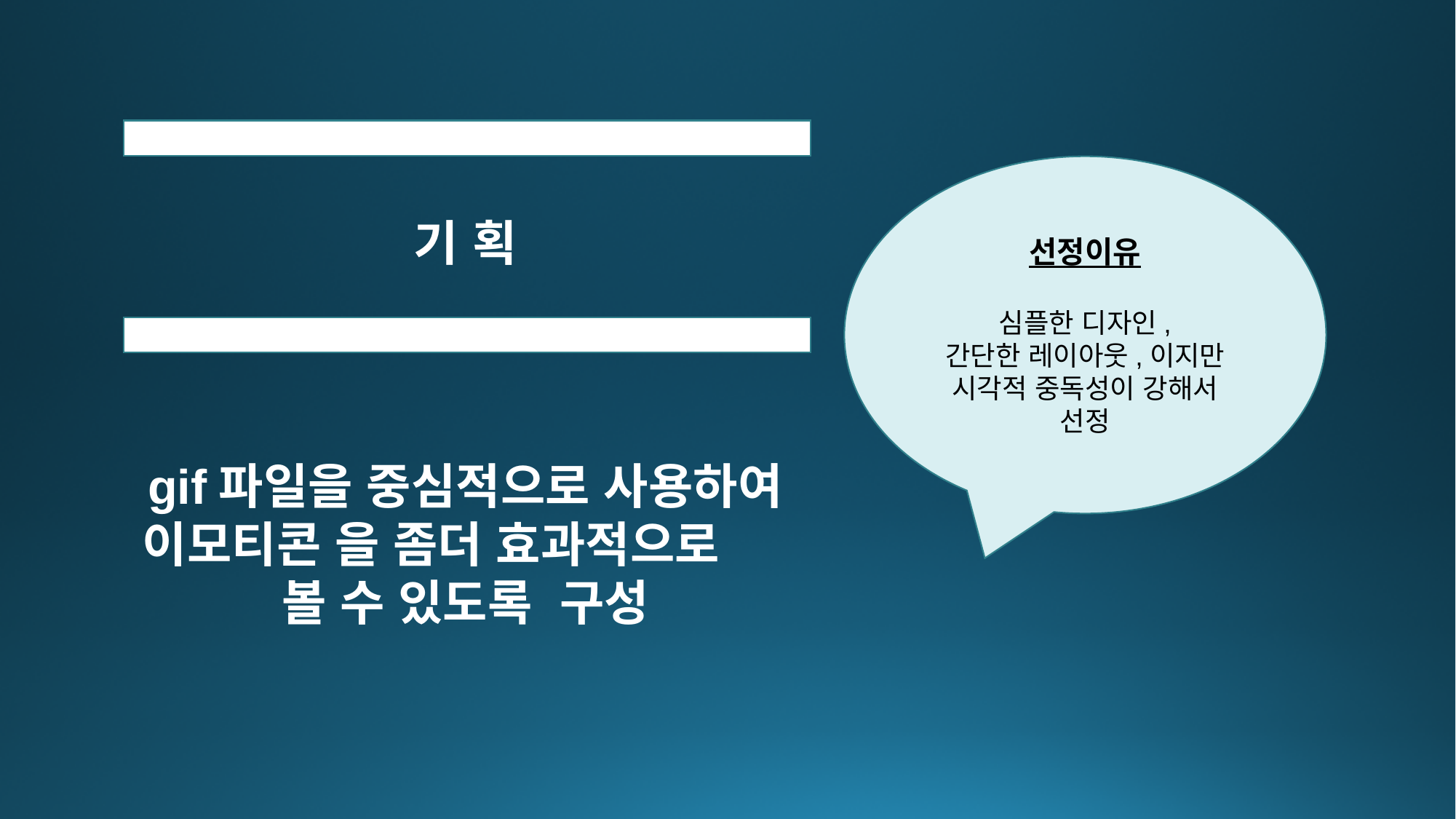

선정이유

심플한 디자인,
간단한 레이아웃,이지만 시각적 중독성이 강해서 선정
기 획

gif파일을 중심적으로 사용하여
이모티콘 을 좀더 효과적으로      볼 수 있도록  구성